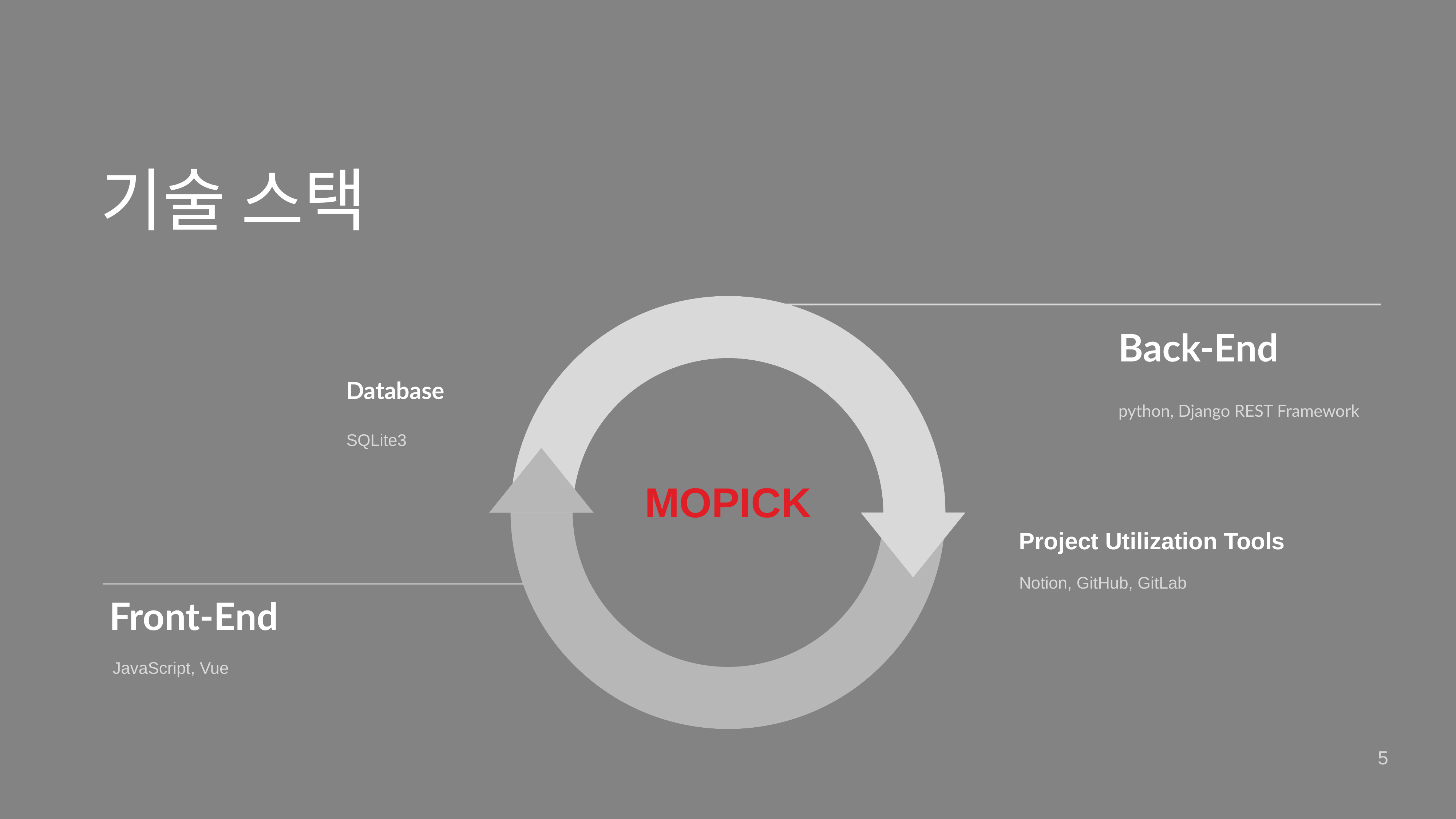

# 기술 스택

Back-End
Database
python, Django REST Framework
SQLite3

MOPICK

Project Utilization Tools
Notion, GitHub, GitLab
Front-End
JavaScript, Vue
5